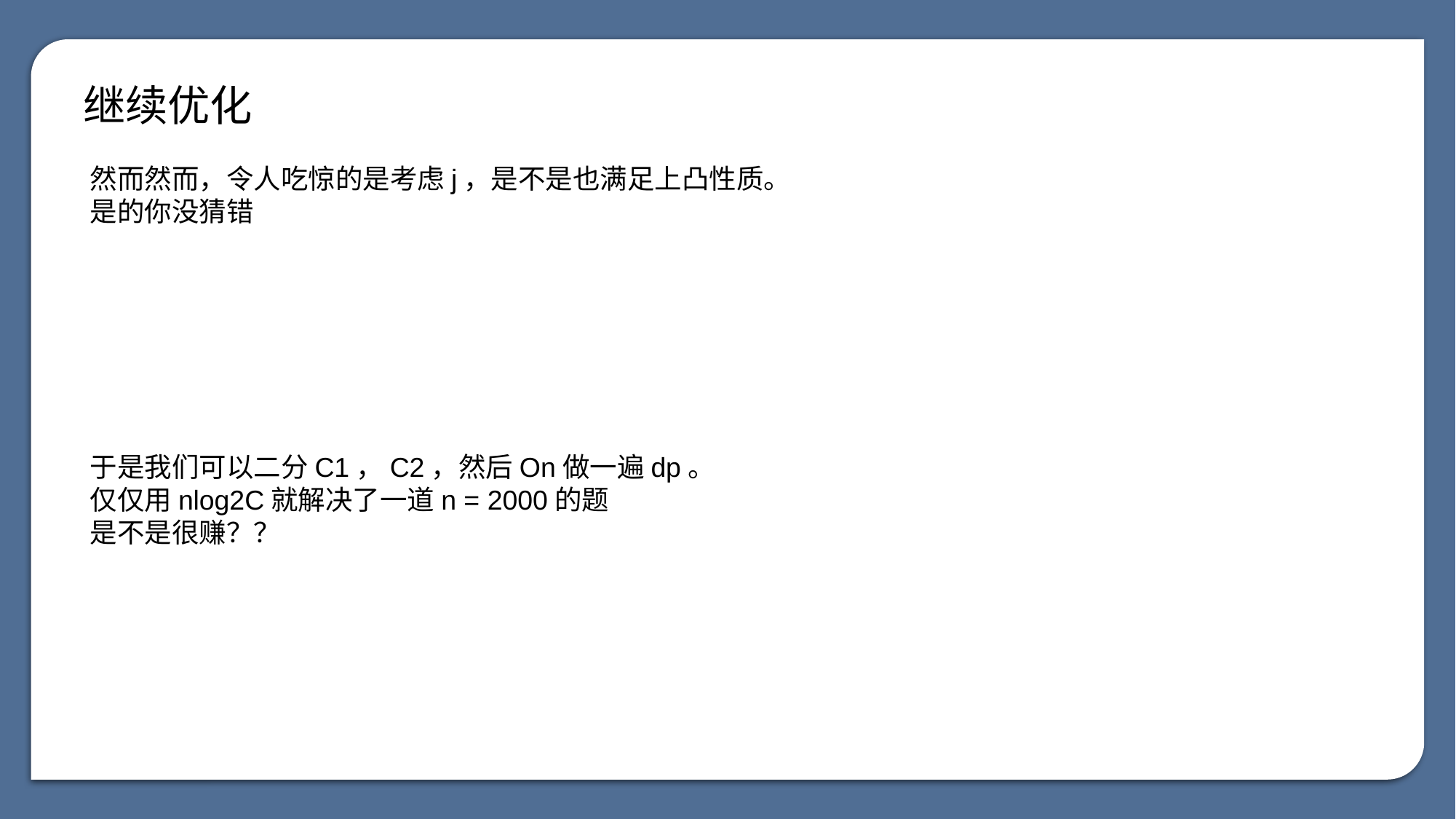

继续优化
然而然而，令人吃惊的是考虑j，是不是也满足上凸性质。
是的你没猜错
于是我们可以二分C1，C2，然后On做一遍dp。
仅仅用nlog2C就解决了一道n = 2000的题
是不是很赚？？